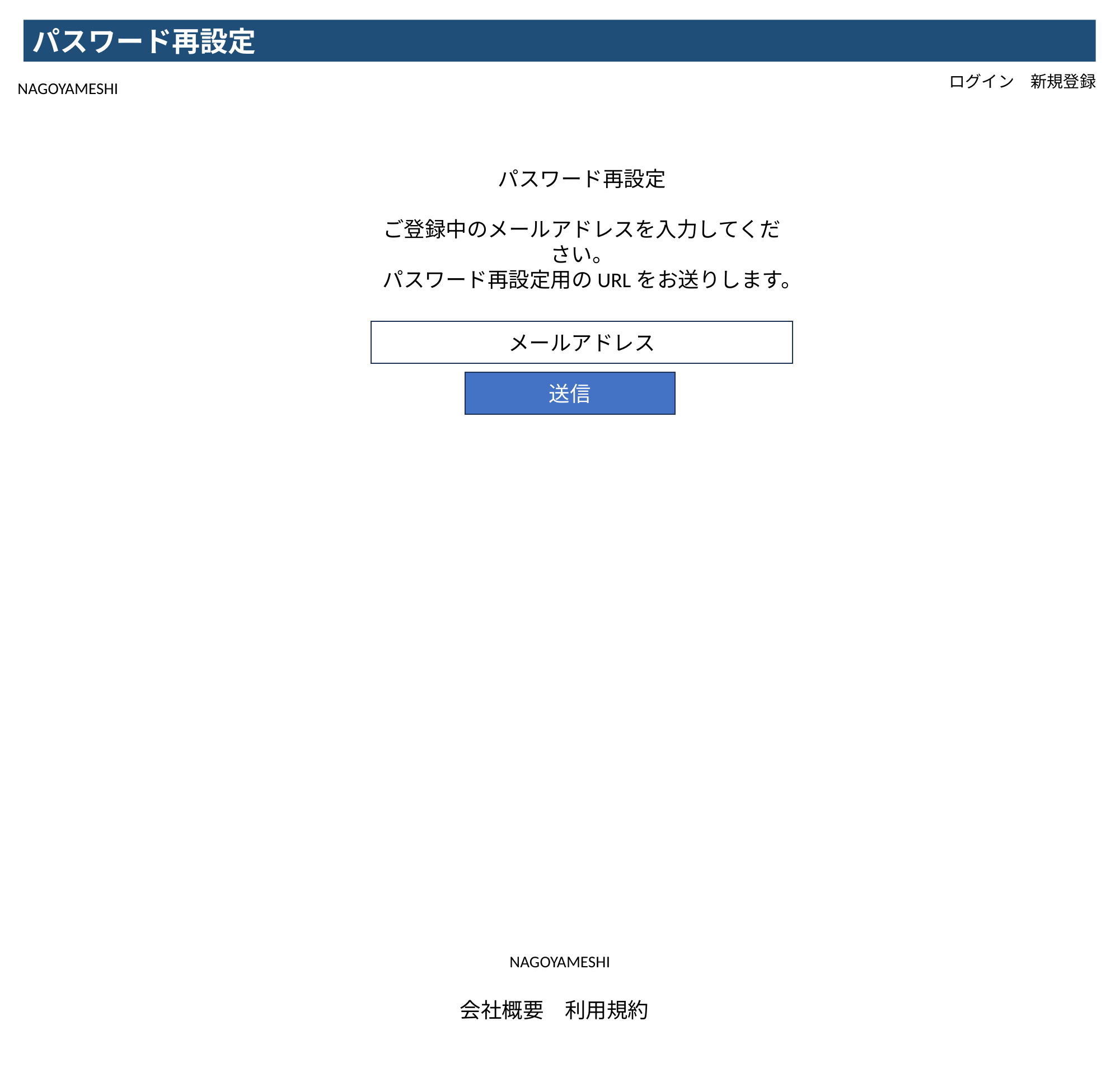

パスワード再設定
ログイン　新規登録
NAGOYAMESHI
パスワード再設定

ご登録中のメールアドレスを入力してください。
パスワード再設定用のURLをお送りします。

メールアドレス
送信
NAGOYAMESHI
会社概要　利用規約